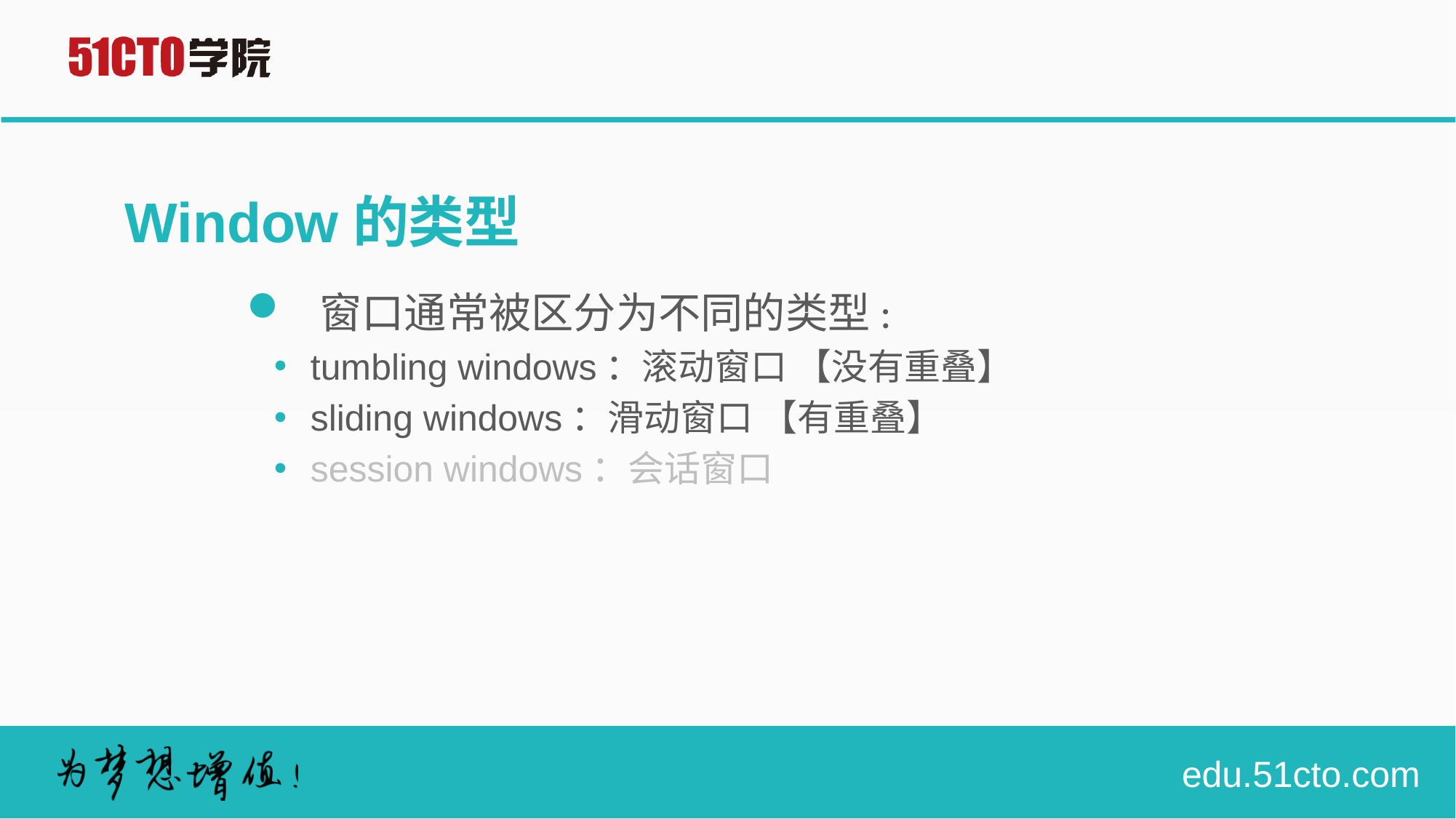

# Window的类型
窗口通常被区分为不同的类型:
tumbling windows：滚动窗口 【没有重叠】
sliding windows：滑动窗口 【有重叠】
session windows：会话窗口